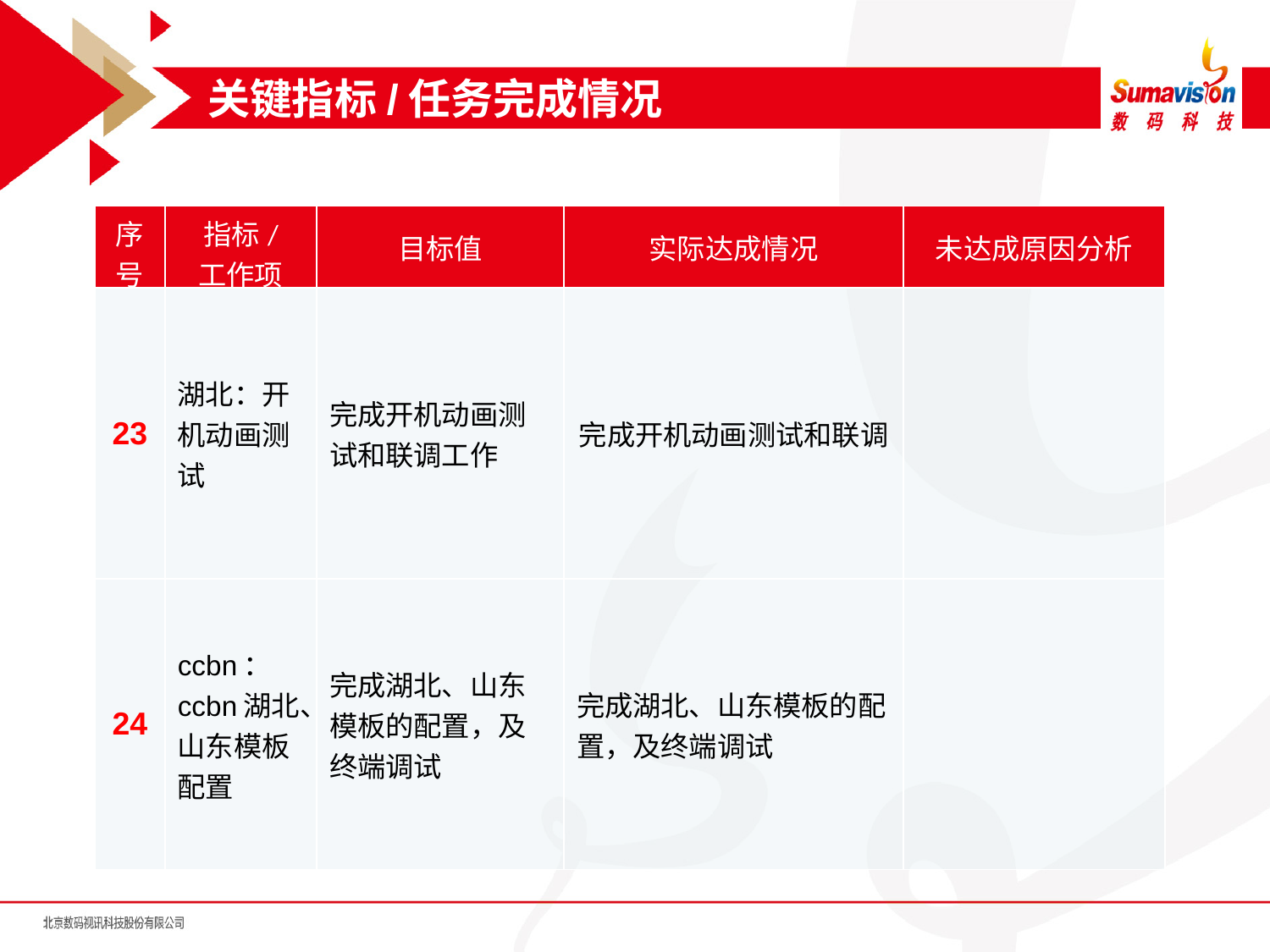

关键指标/任务完成情况
| 序号 | 指标/ 工作项 | 目标值 | 实际达成情况 | 未达成原因分析 |
| --- | --- | --- | --- | --- |
| 23 | 湖北：开机动画测试 | 完成开机动画测试和联调工作 | 完成开机动画测试和联调 |  |
| 24 | ccbn：ccbn湖北、山东模板配置 | 完成湖北、山东模板的配置，及终端调试 | 完成湖北、山东模板的配置，及终端调试 |  |